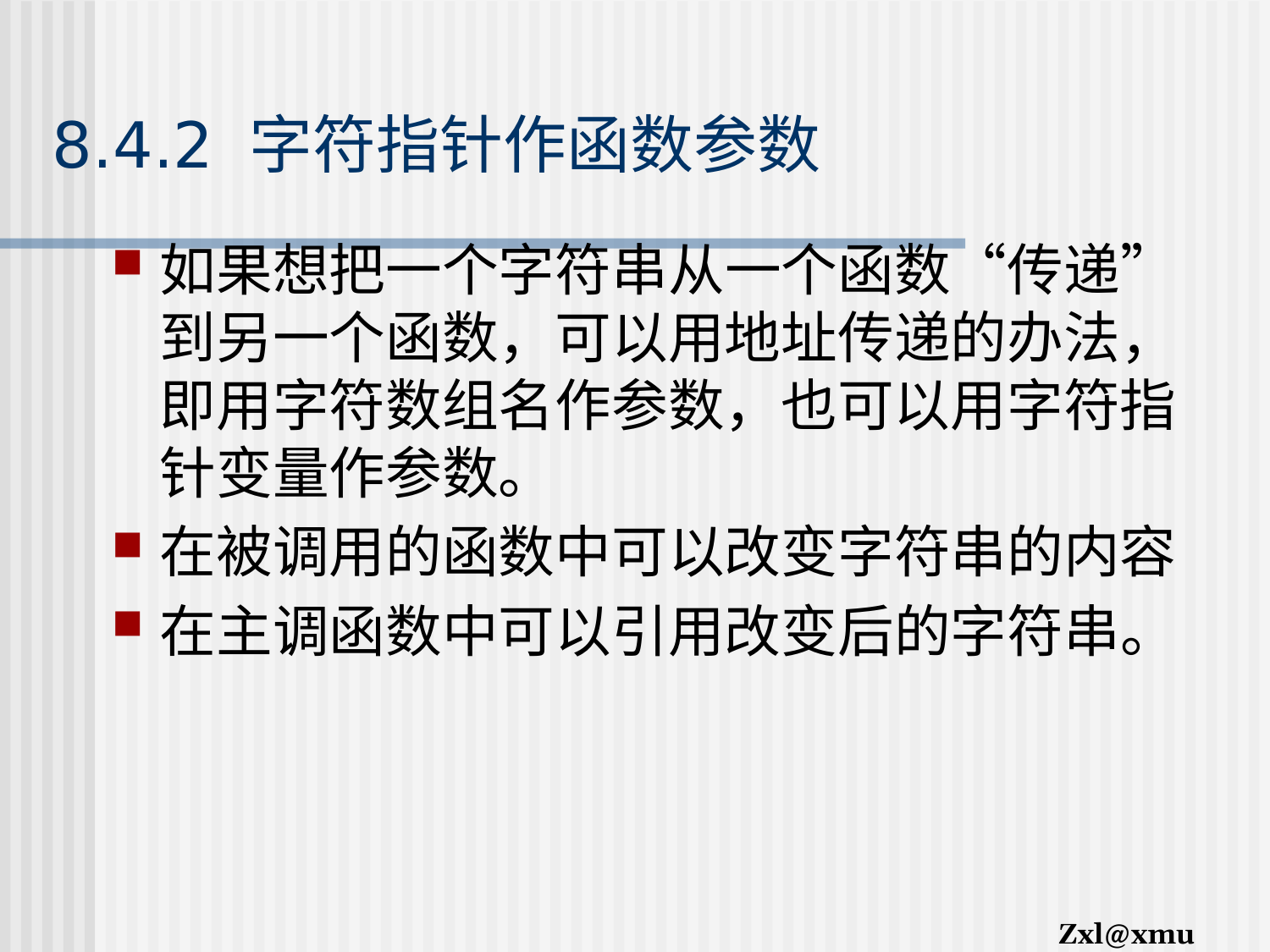

# 8.4.2 字符指针作函数参数
如果想把一个字符串从一个函数“传递”到另一个函数，可以用地址传递的办法，即用字符数组名作参数，也可以用字符指针变量作参数。
在被调用的函数中可以改变字符串的内容
在主调函数中可以引用改变后的字符串。